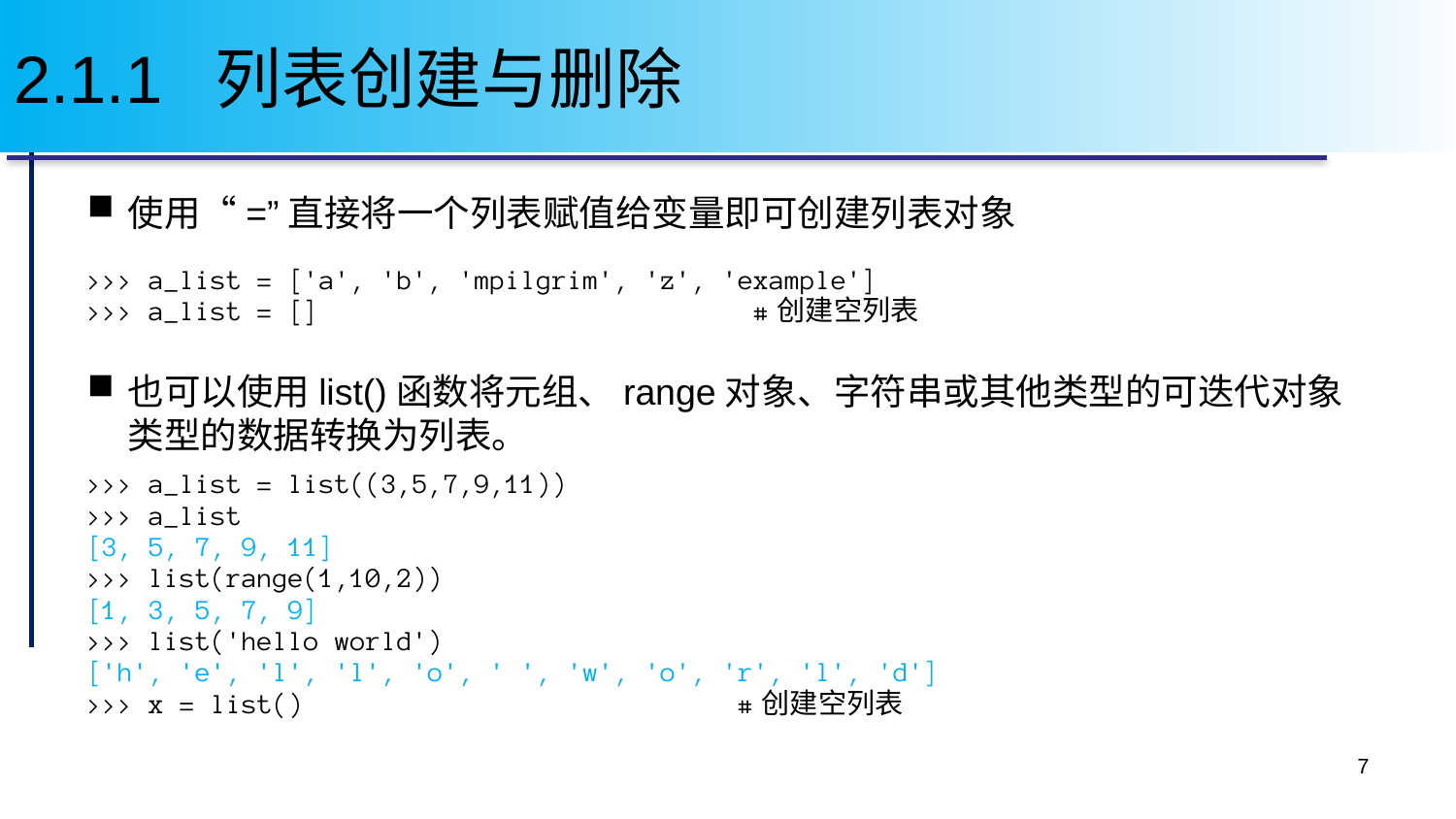

# 2.1.1  列表创建与删除
使用“=”直接将一个列表赋值给变量即可创建列表对象

>>> a_list = ['a', 'b', 'mpilgrim', 'z', 'example']
>>> a_list = []                            #创建空列表

也可以使用list()函数将元组、range对象、字符串或其他类型的可迭代对象类型的数据转换为列表。
>>> a_list = list((3,5,7,9,11))
>>> a_list
[3, 5, 7, 9, 11]
>>> list(range(1,10,2))
[1, 3, 5, 7, 9]
>>> list('hello world')
['h', 'e', 'l', 'l', 'o', ' ', 'w', 'o', 'r', 'l', 'd']
>>> x = list()                            #创建空列表
7